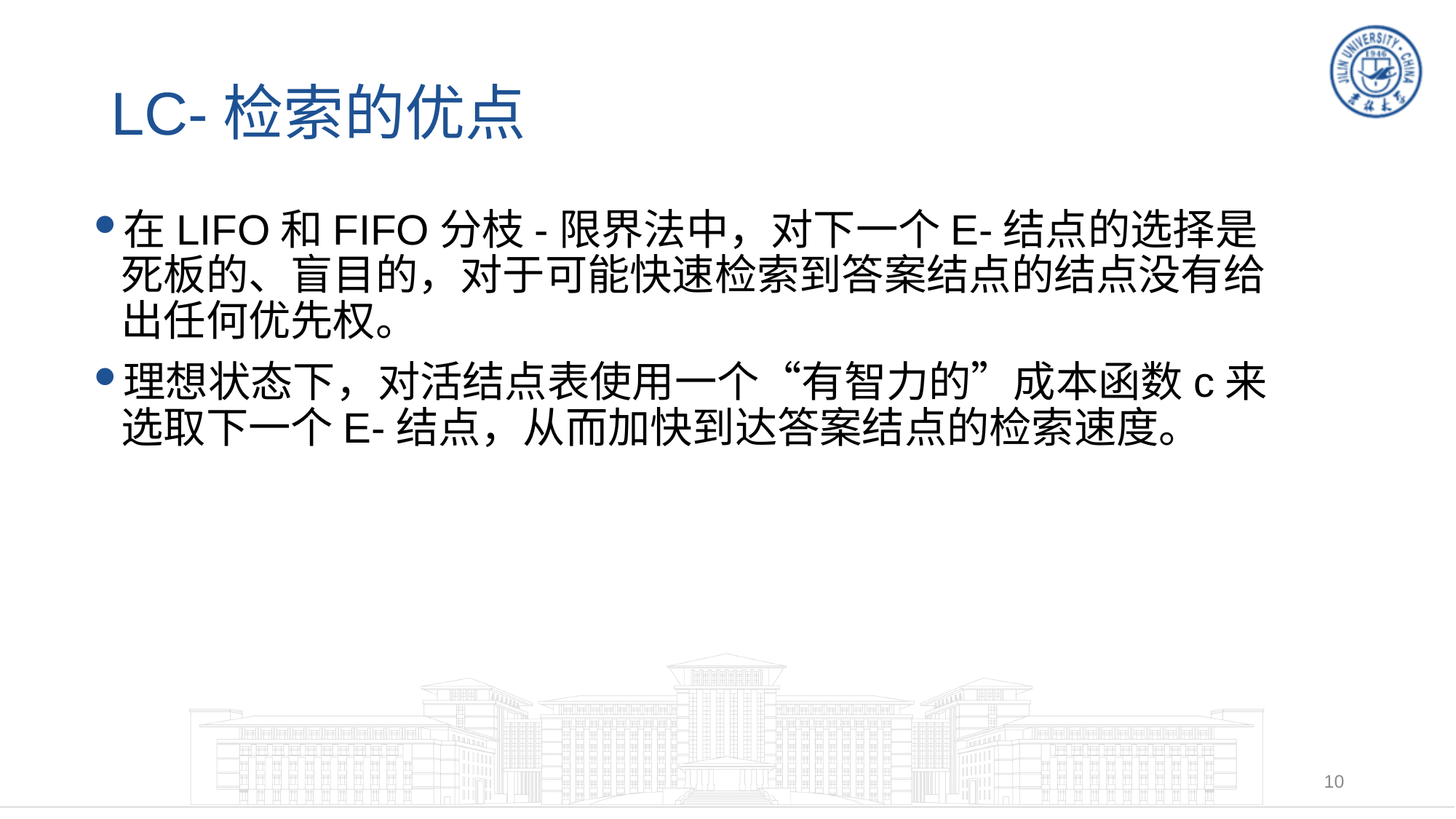

# LC-检索的优点
在LIFO和FIFO分枝-限界法中，对下一个E-结点的选择是死板的、盲目的，对于可能快速检索到答案结点的结点没有给出任何优先权。
理想状态下，对活结点表使用一个“有智力的”成本函数c来选取下一个E-结点，从而加快到达答案结点的检索速度。
10